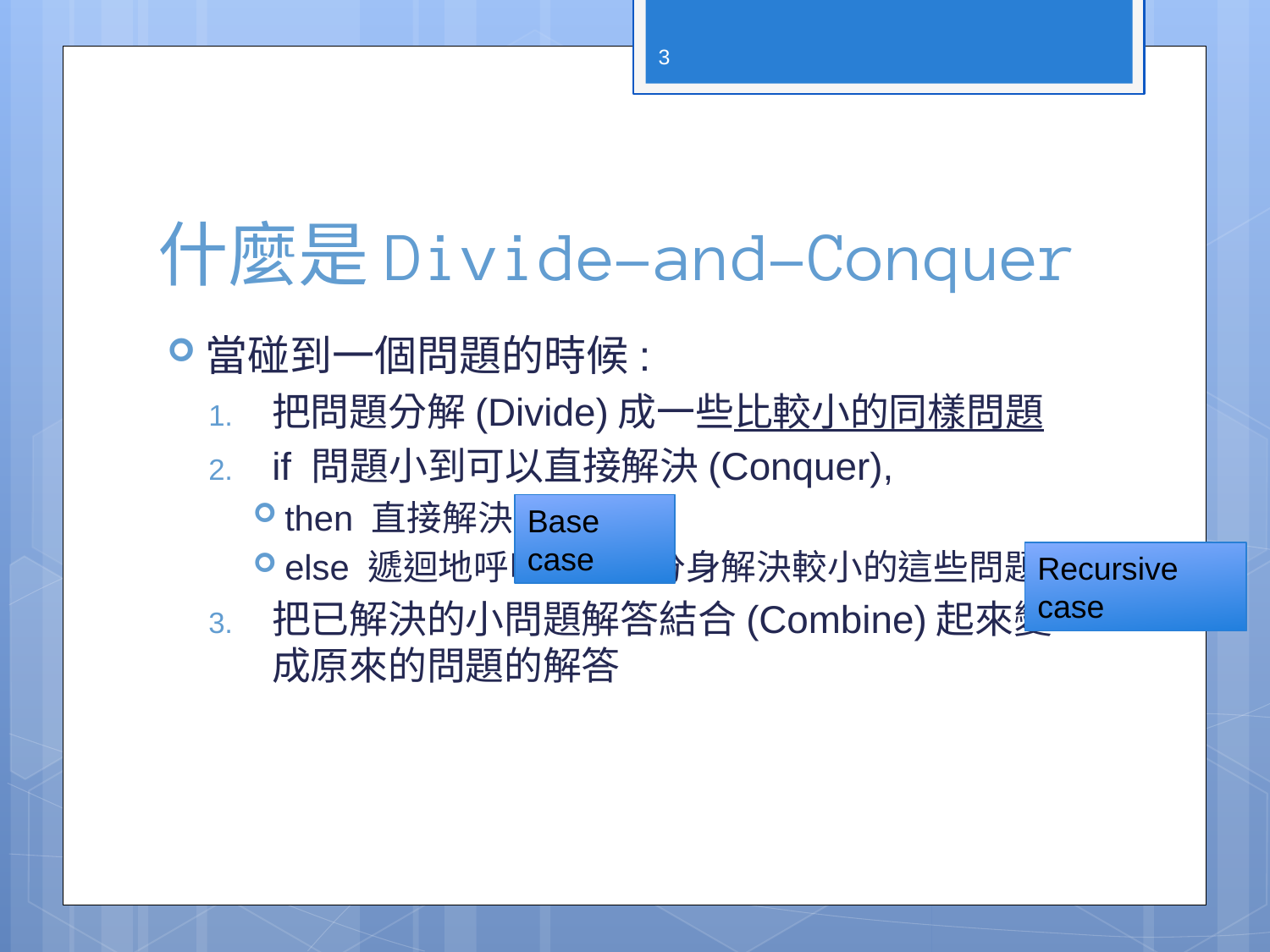

3
# 什麼是Divide-and-Conquer
當碰到一個問題的時候:
把問題分解(Divide)成一些比較小的同樣問題
if 問題小到可以直接解決(Conquer),
then 直接解決
else 遞迴地呼叫自己的分身解決較小的這些問題
把已解決的小問題解答結合(Combine)起來變成原來的問題的解答
Base case
Recursive case